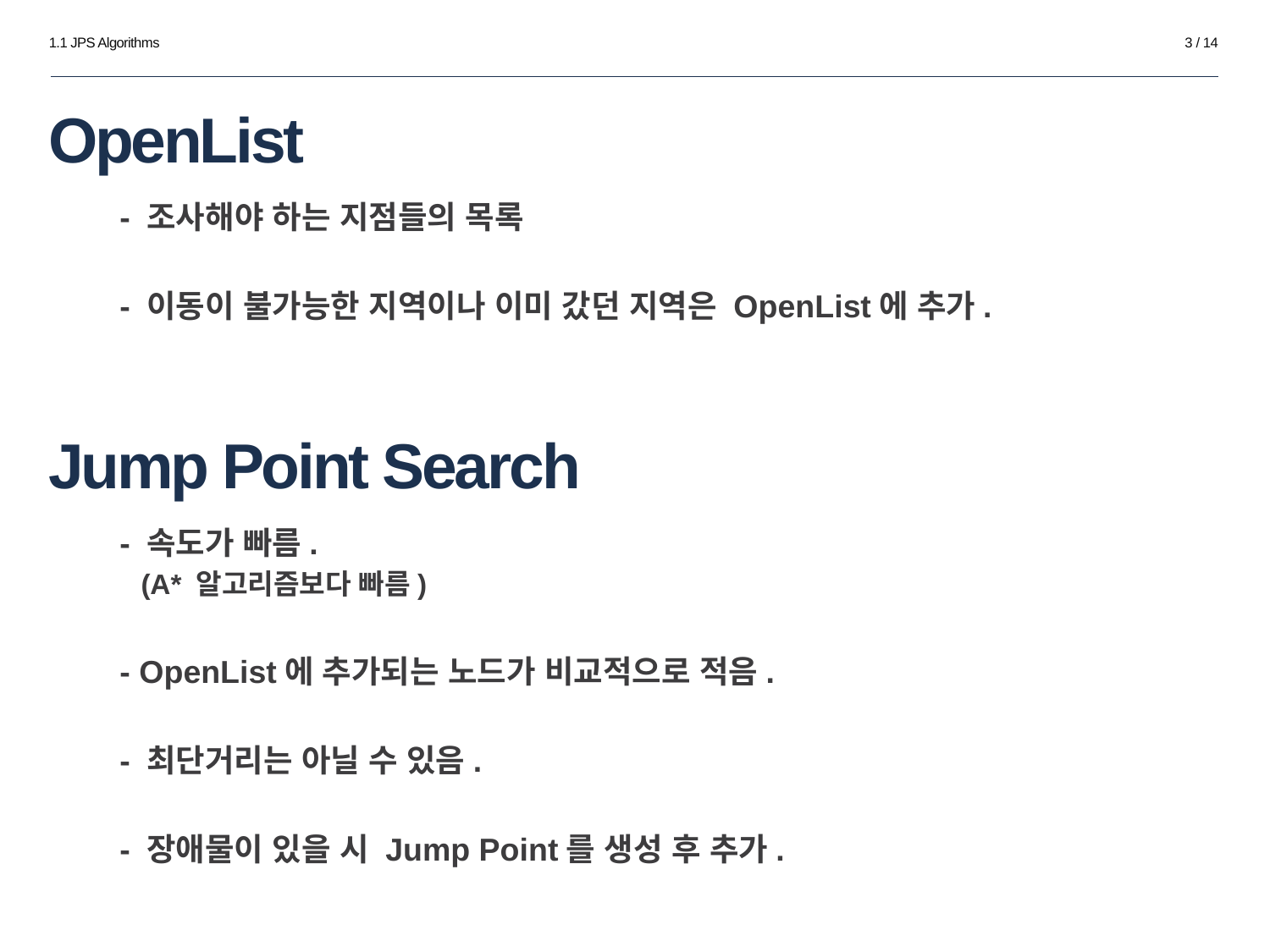

1.1 JPS Algorithms
3 / 14
# OpenList
  - 조사해야 하는 지점들의 목록

  - 이동이 불가능한 지역이나 이미 갔던 지역은 OpenList에 추가.
Jump Point Search
  - 속도가 빠름.
     (A* 알고리즘보다 빠름)

  - OpenList에 추가되는 노드가 비교적으로 적음.

  - 최단거리는 아닐 수 있음.

  - 장애물이 있을 시 Jump Point를 생성 후 추가.